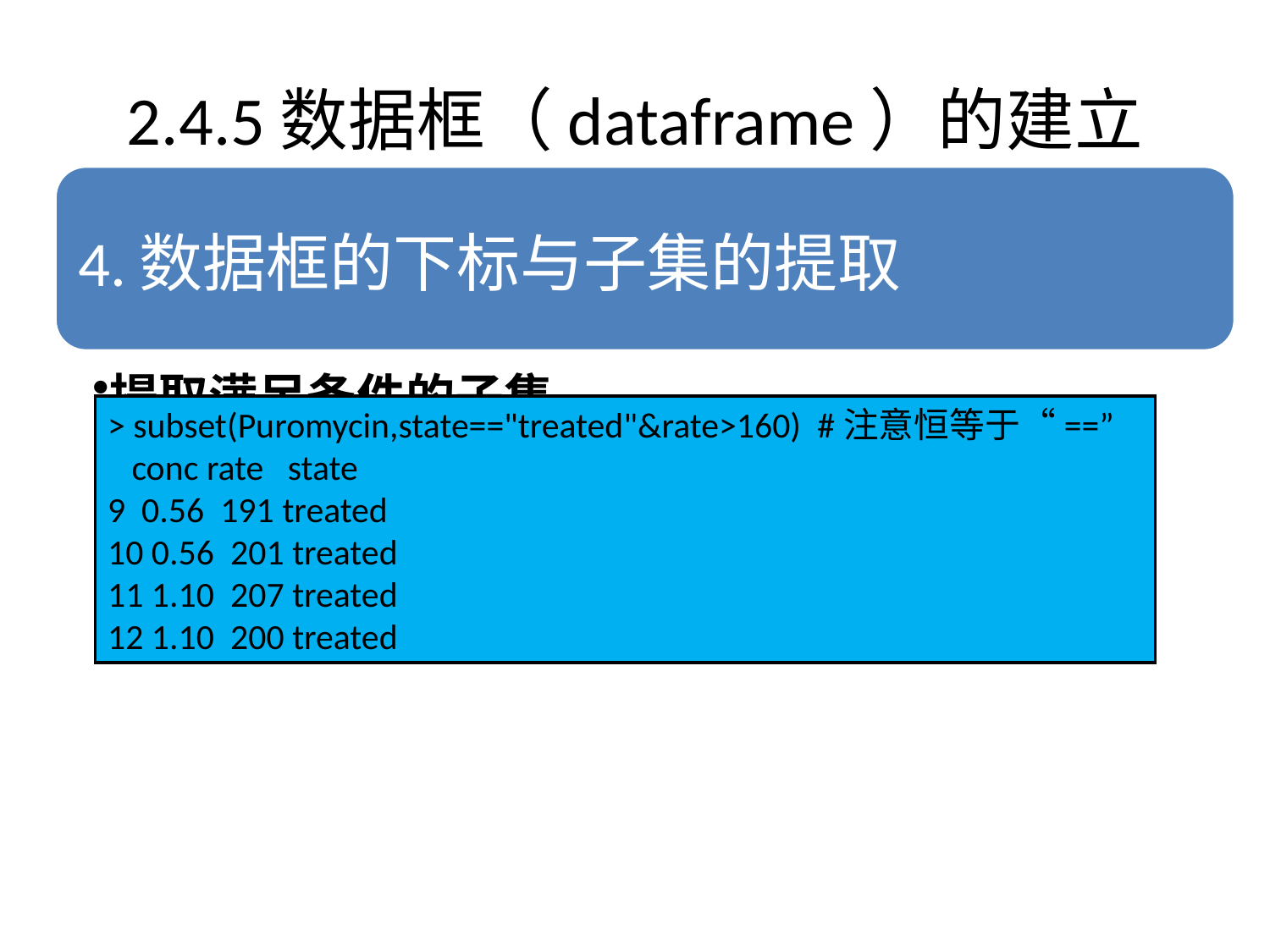

# 2.4.5数据框（dataframe）的建立
4.数据框的下标与子集的提取
提取满足条件的子集
> subset(Puromycin,state=="treated"&rate>160)  #注意恒等于“==”
   conc rate   state
9  0.56  191 treated
10 0.56  201 treated
11 1.10  207 treated
12 1.10  200 treated